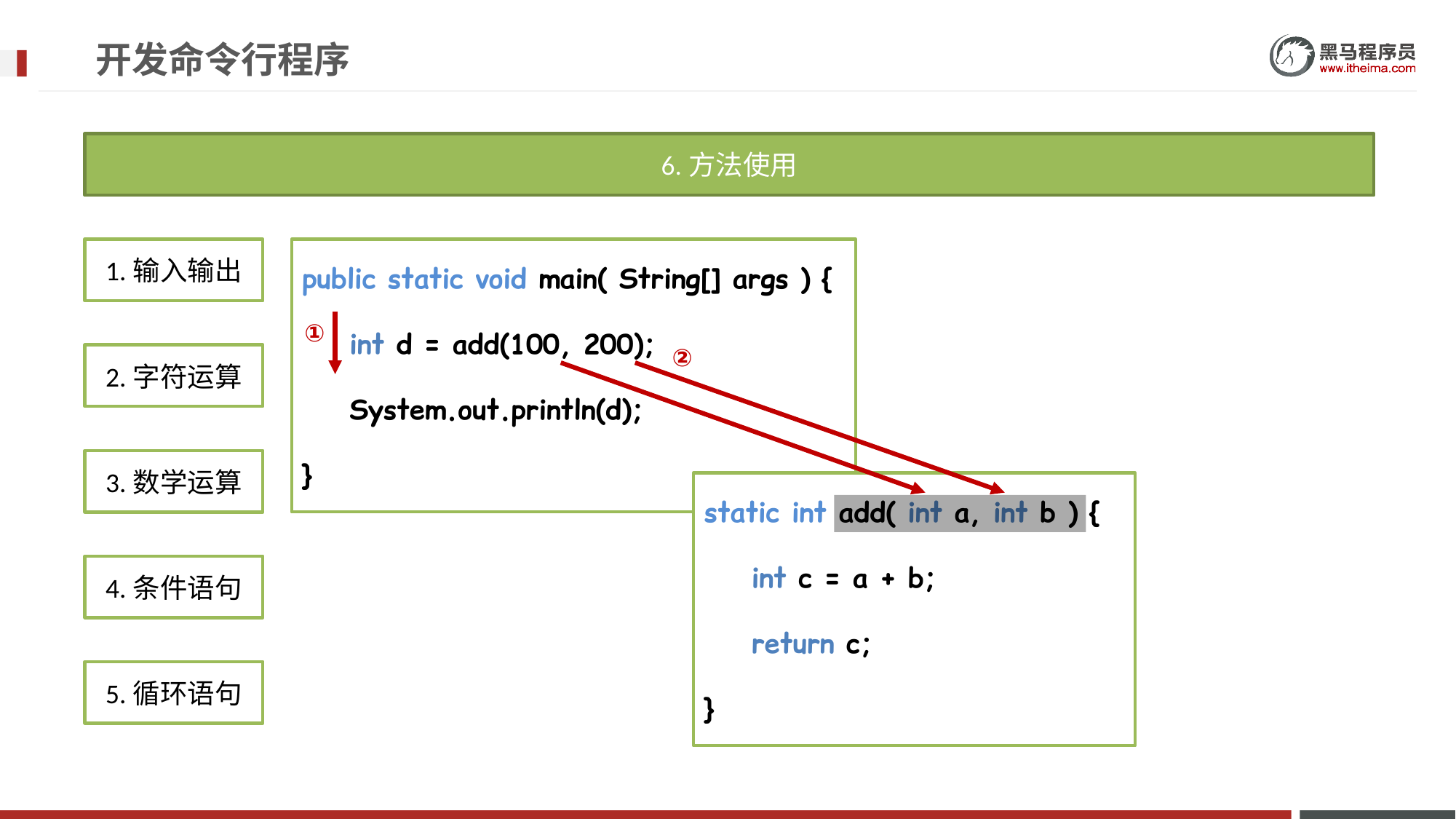

# 开发命令行程序
6.方法使用
public static void main( String[] args ) {

    int d = add(100, 200);

    System.out.println(d);

}
1.输入输出
①
②
2.字符运算
3.数学运算
static int add( int a, int b ) {

    int c = a + b;

    return c;

}

4.条件语句
5.循环语句